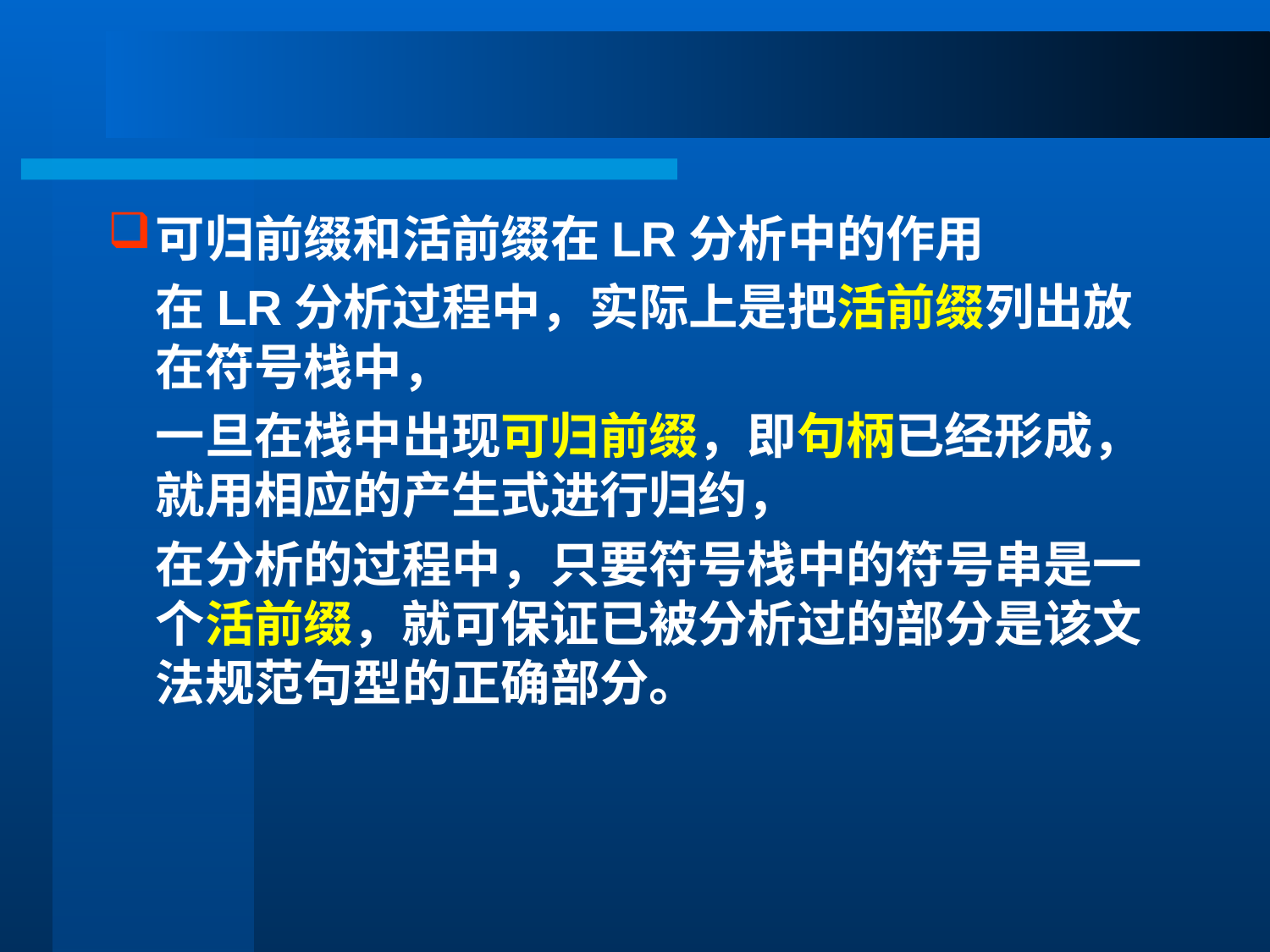

#
可归前缀和活前缀在LR分析中的作用
	在LR分析过程中，实际上是把活前缀列出放在符号栈中，
	一旦在栈中出现可归前缀，即句柄已经形成，就用相应的产生式进行归约，
	在分析的过程中，只要符号栈中的符号串是一个活前缀，就可保证已被分析过的部分是该文法规范句型的正确部分。